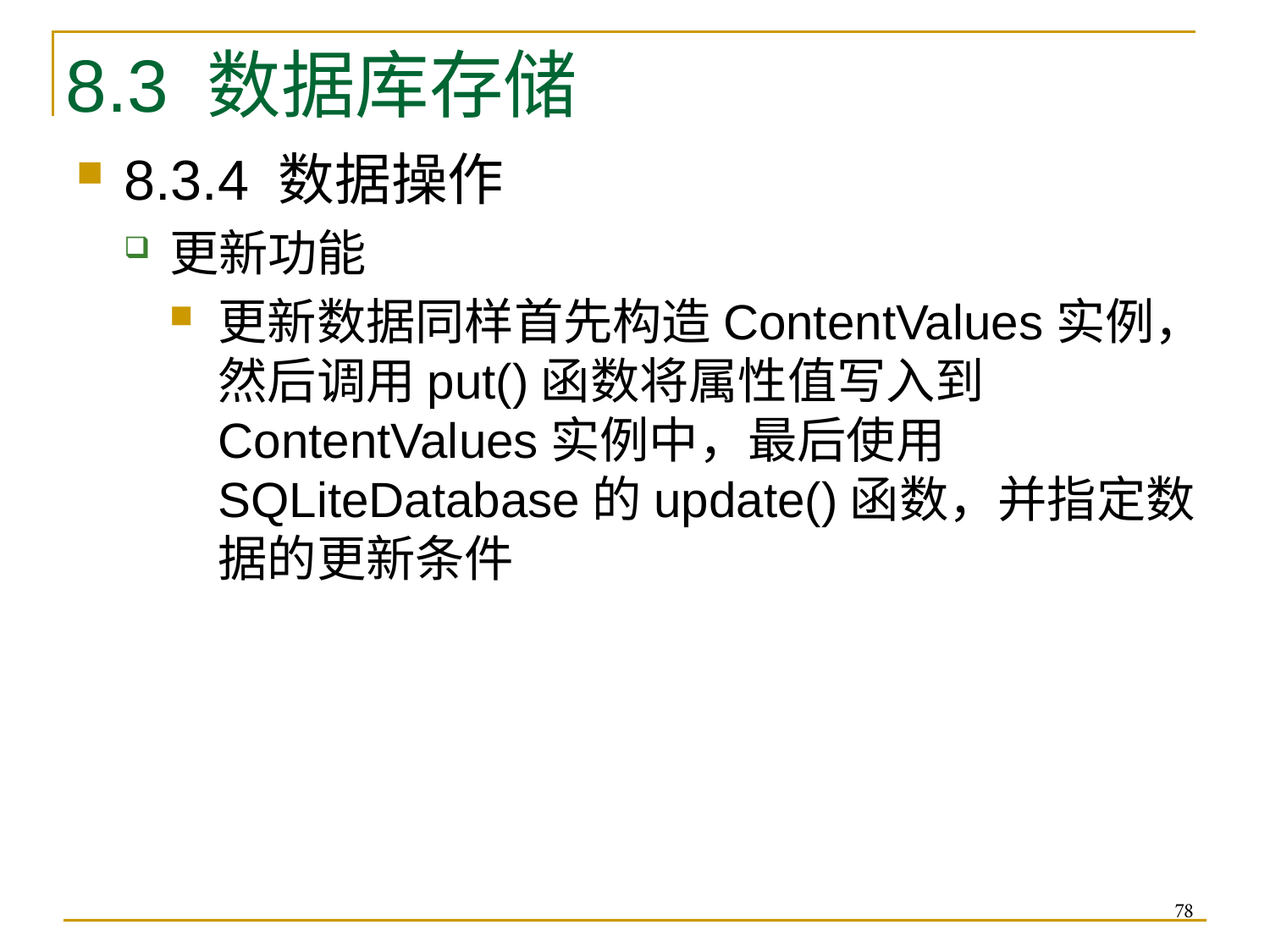

# 8.3 数据库存储
8.3.4 数据操作
更新功能
更新数据同样首先构造ContentValues实例，然后调用put()函数将属性值写入到ContentValues实例中，最后使用SQLiteDatabase的update()函数，并指定数据的更新条件
78